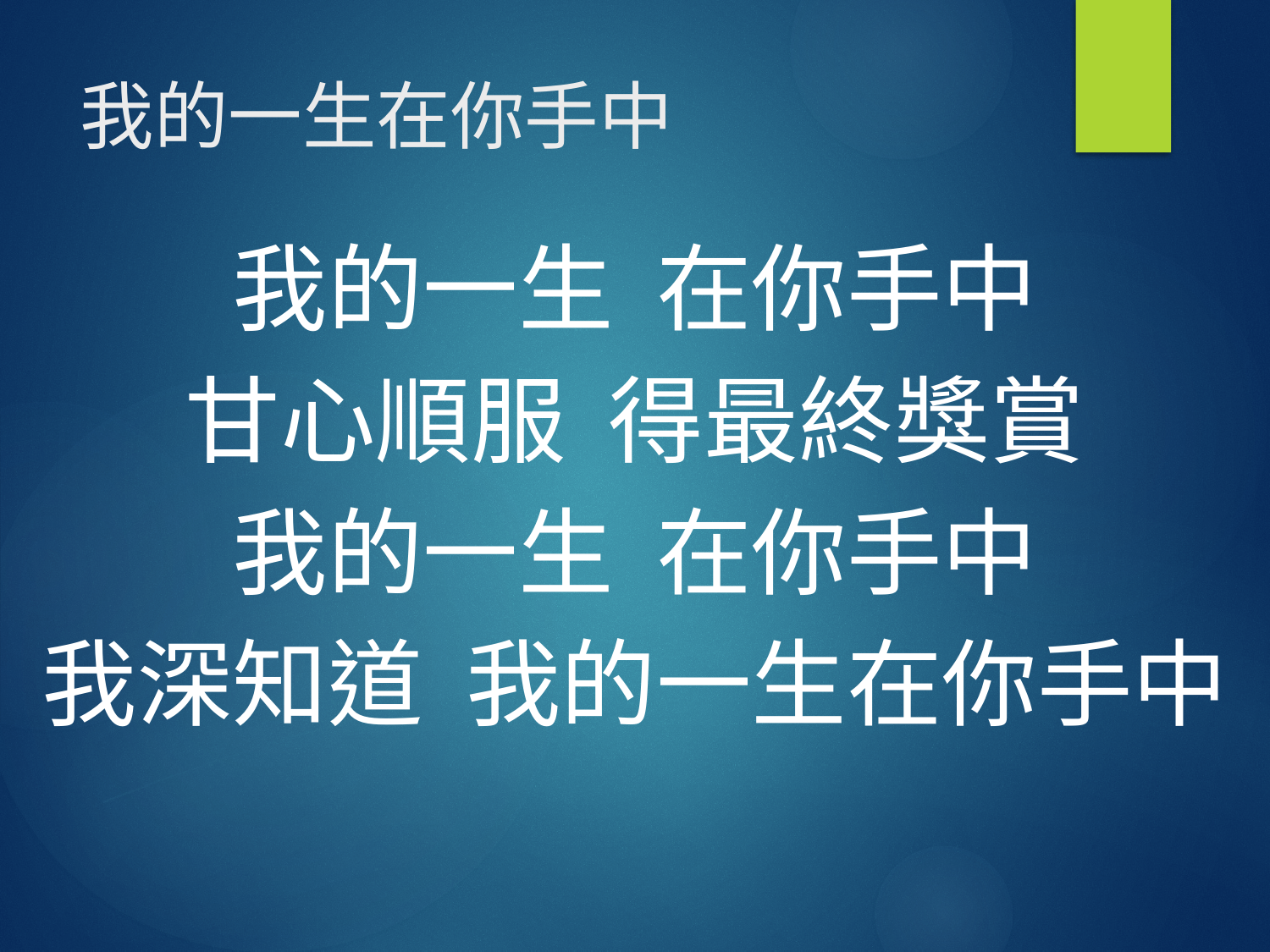

# 我的一生在你手中
我的一生  在你手中
甘心順服  得最終獎賞
我的一生  在你手中
我深知道  我的一生在你手中